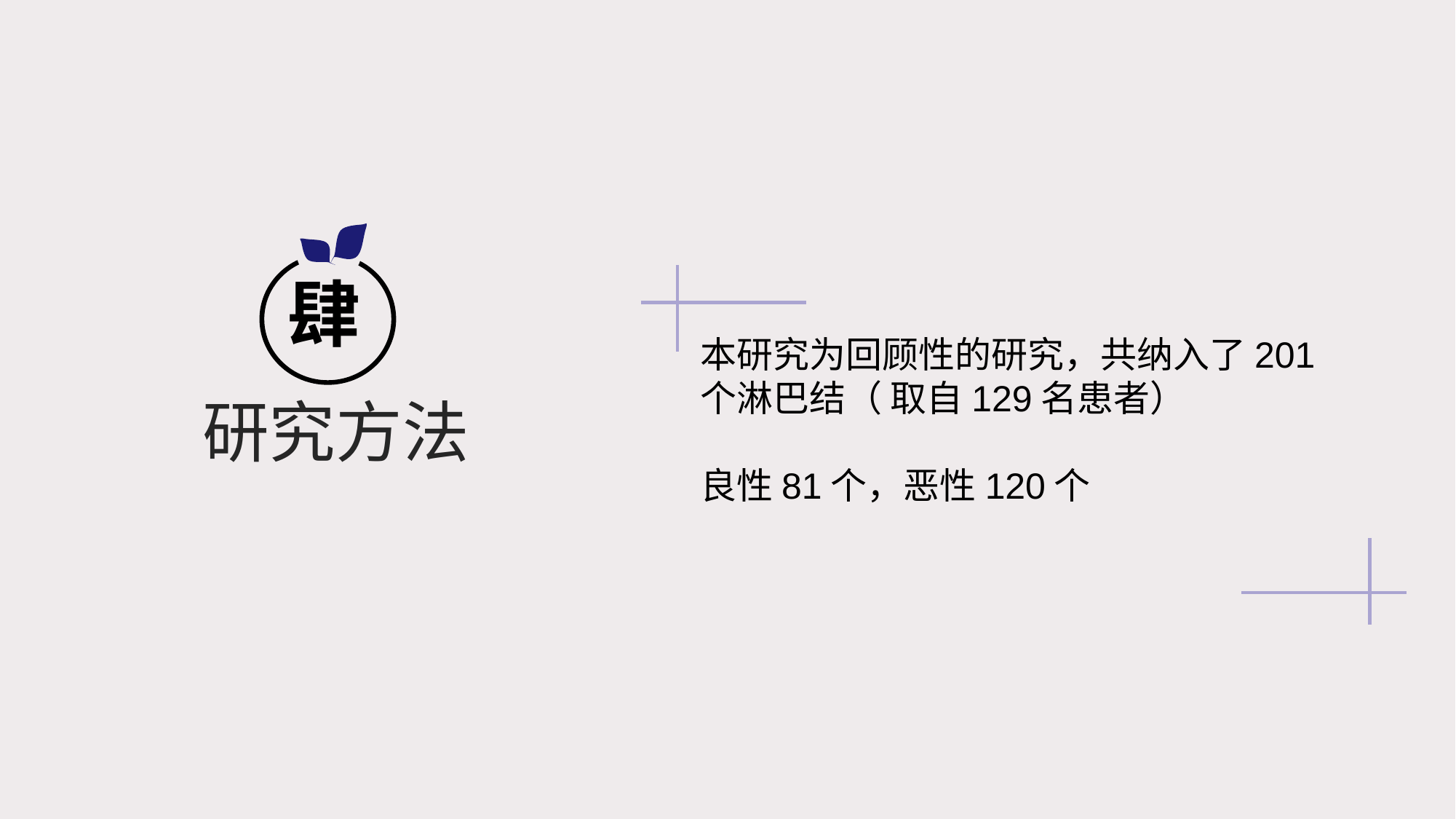

肆
本研究为回顾性的研究，共纳入了201个淋巴结（ 取自129名患者）

良性81个，恶性120个
研究方法